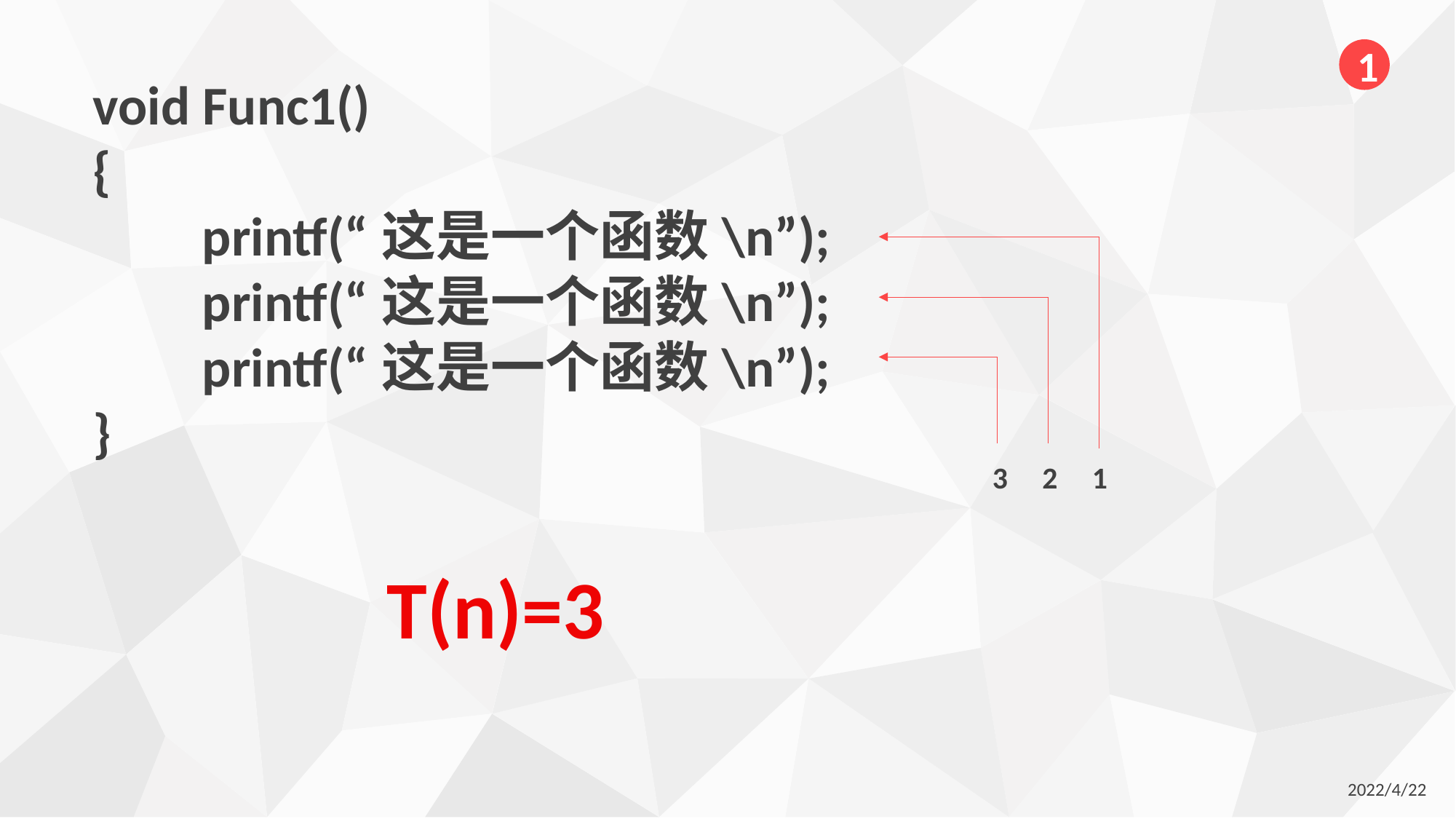

1
void Func1()
{
	printf(“这是一个函数\n”);
	printf(“这是一个函数\n”);
	printf(“这是一个函数\n”);
}
3     2     1
T(n)=3
2022/4/22